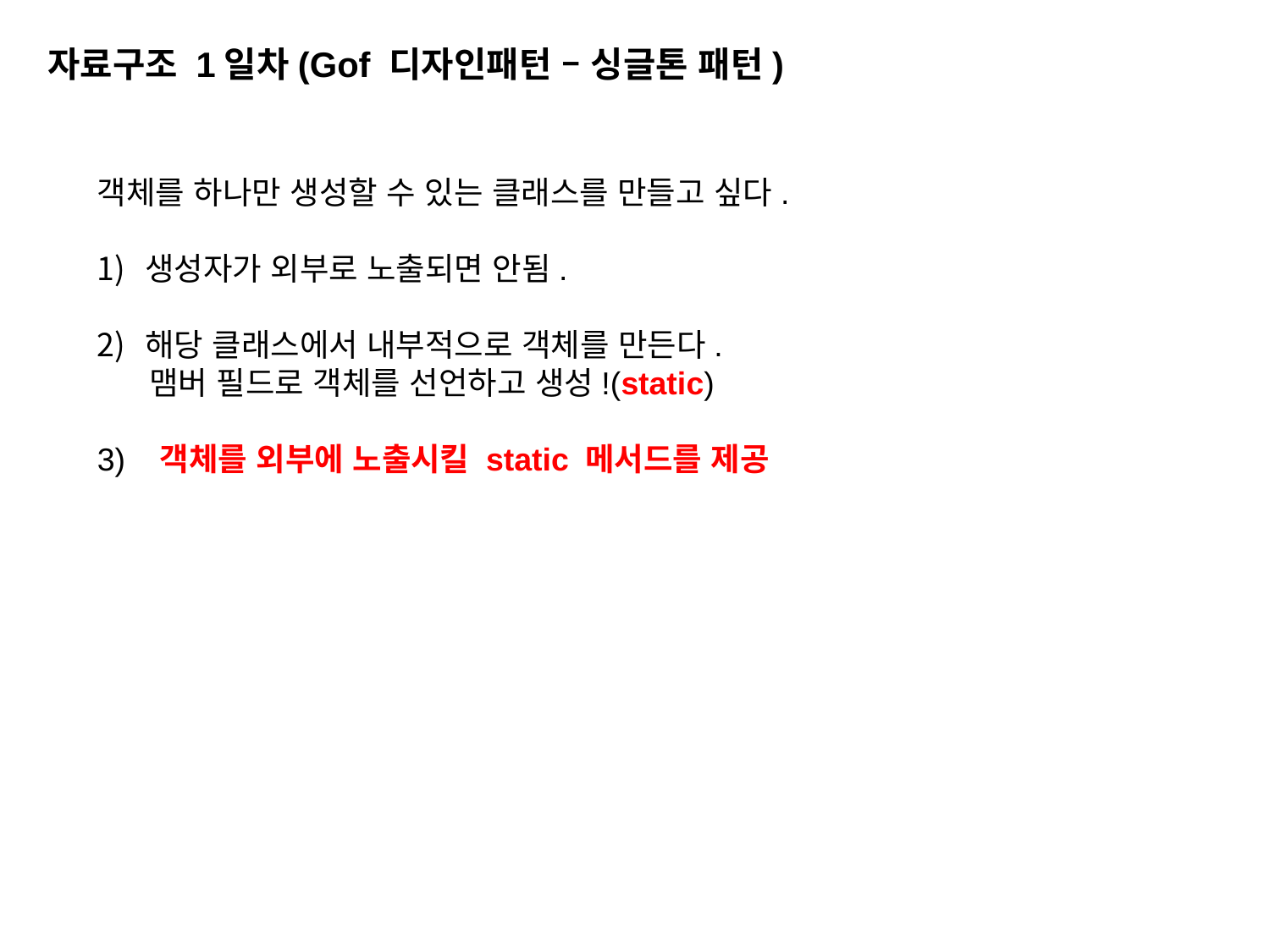

자료구조 1일차(Gof 디자인패턴 – 싱글톤 패턴)
객체를 하나만 생성할 수 있는 클래스를 만들고 싶다.

생성자가 외부로 노출되면 안됨.

해당 클래스에서 내부적으로 객체를 만든다.
     맴버 필드로 객체를 선언하고 생성!(static)

3)   객체를 외부에 노출시킬 static 메서드를 제공